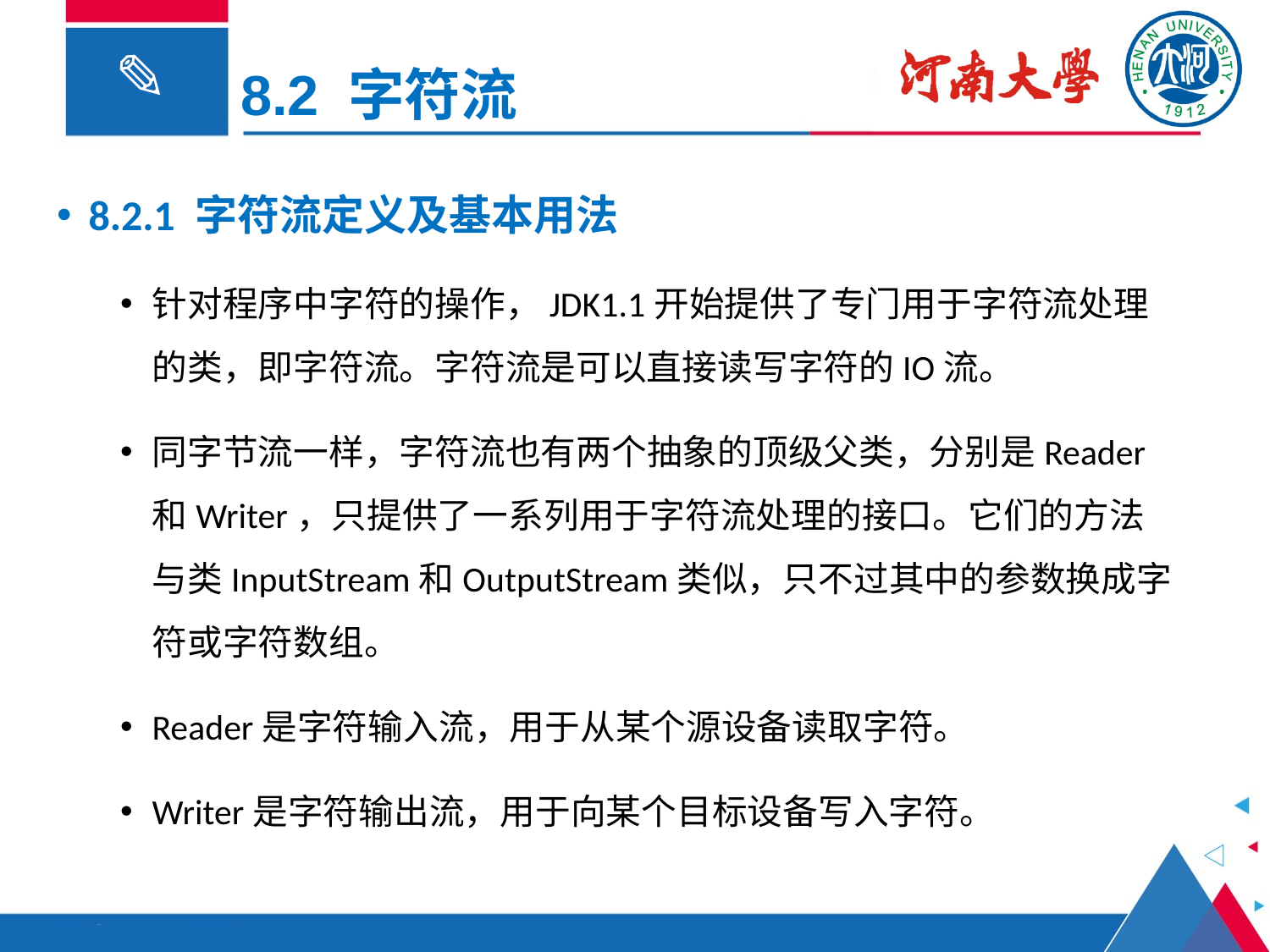

8.2 字符流
8.2.1 字符流定义及基本用法
针对程序中字符的操作，JDK1.1开始提供了专门用于字符流处理的类，即字符流。字符流是可以直接读写字符的IO流。
同字节流一样，字符流也有两个抽象的顶级父类，分别是Reader和Writer，只提供了一系列用于字符流处理的接口。它们的方法与类InputStream和OutputStream类似，只不过其中的参数换成字符或字符数组。
Reader是字符输入流，用于从某个源设备读取字符。
Writer是字符输出流，用于向某个目标设备写入字符。